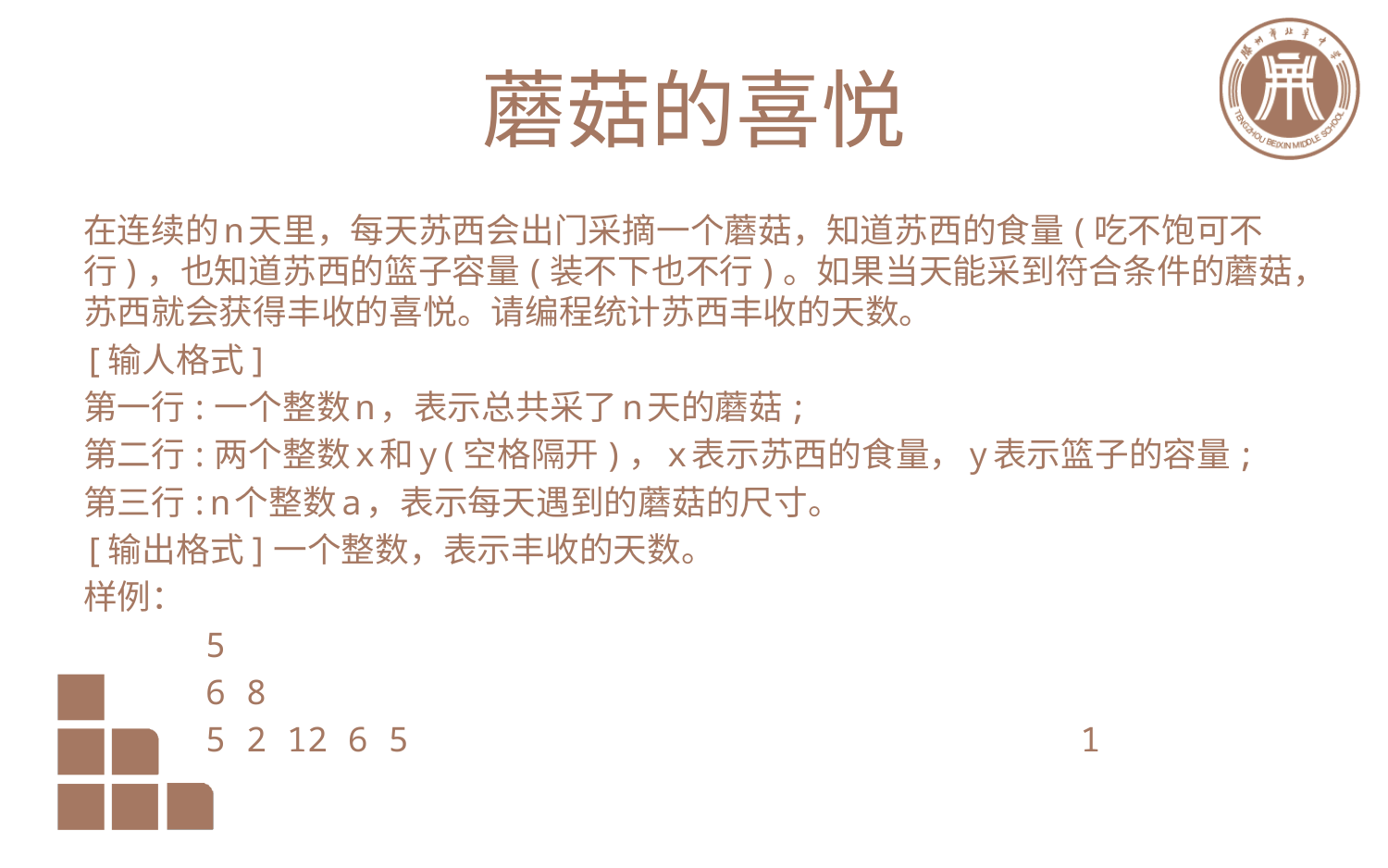

# 蘑菇的喜悦
在连续的n天里，每天苏西会出门采摘一个蘑菇，知道苏西的食量(吃不饱可不行)，也知道苏西的篮子容量(装不下也不行)。如果当天能采到符合条件的蘑菇，苏西就会获得丰收的喜悦。请编程统计苏西丰收的天数。
[输人格式]
第一行:一个整数n，表示总共采了n天的蘑菇;
第二行:两个整数x和y(空格隔开)，x表示苏西的食量，y表示篮子的容量;
第三行:n个整数a，表示每天遇到的蘑菇的尺寸。
[输出格式]一个整数，表示丰收的天数。
样例：
      5
      6 8
      5 2 12 6 5                                 1